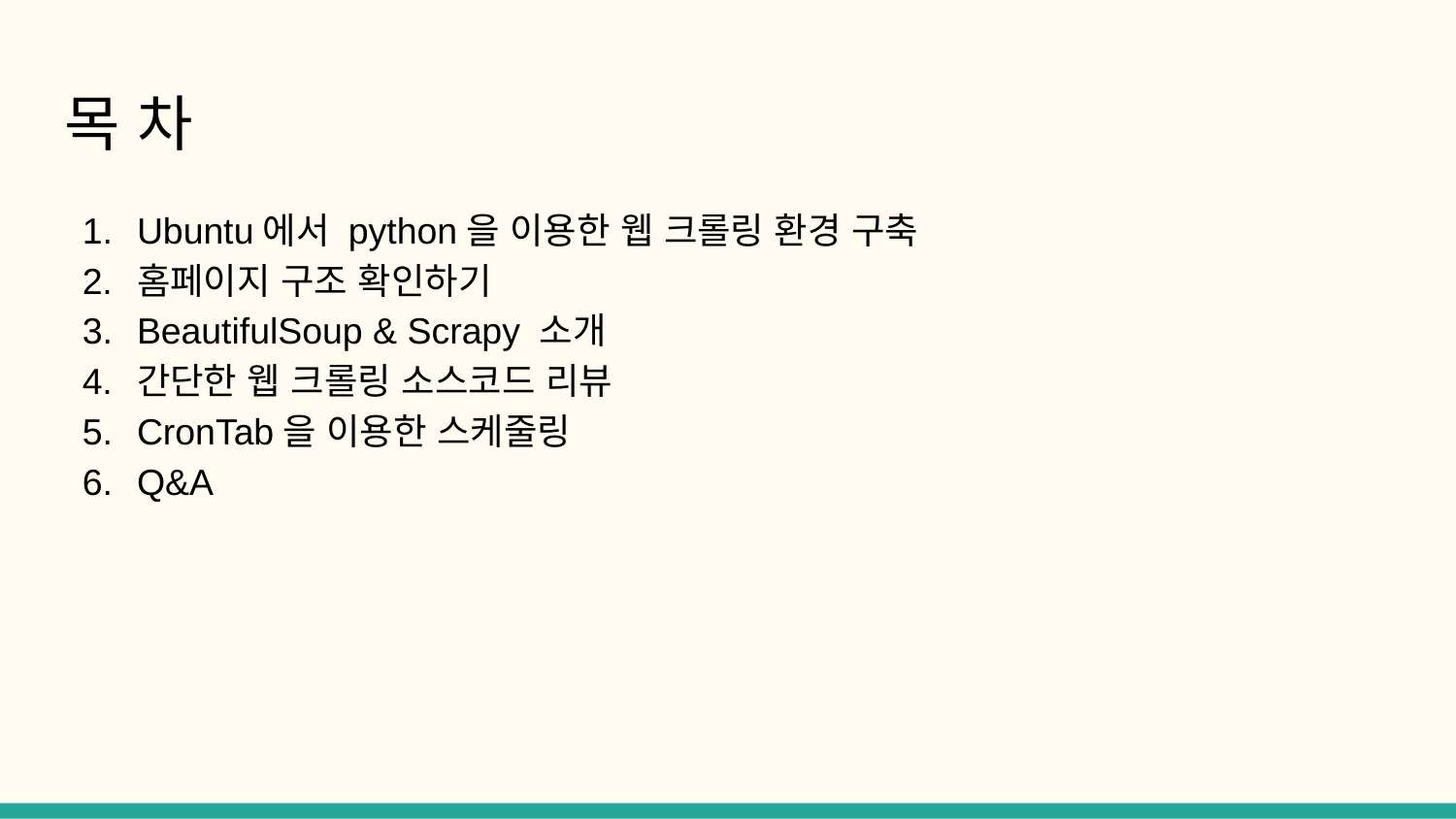

# 목 차
Ubuntu에서 python을 이용한 웹 크롤링 환경 구축
홈페이지 구조 확인하기
BeautifulSoup & Scrapy 소개
간단한 웹 크롤링 소스코드 리뷰
CronTab을 이용한 스케줄링
Q&A